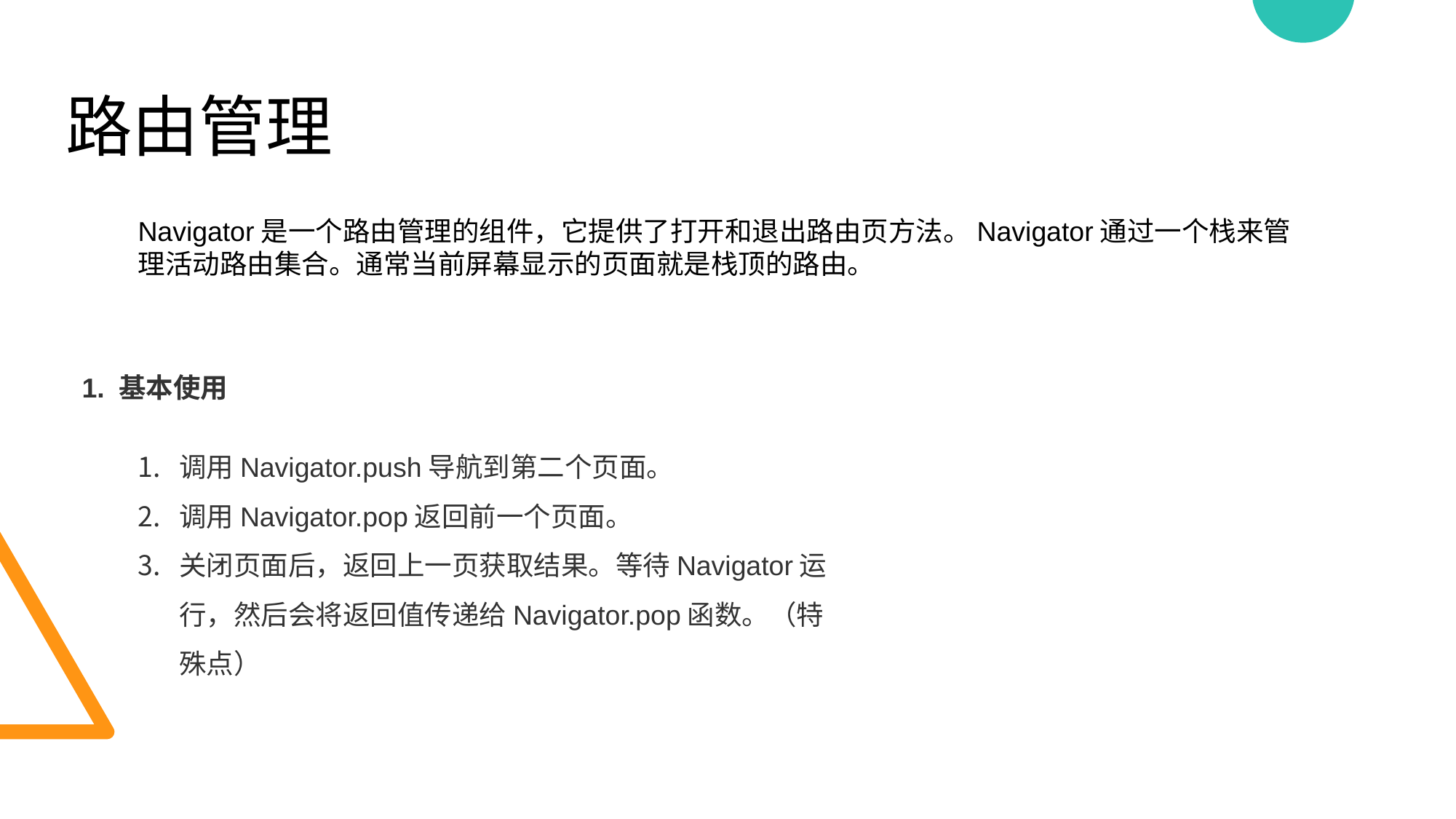

# 路由管理
Navigator是一个路由管理的组件，它提供了打开和退出路由页方法。Navigator通过一个栈来管理活动路由集合。通常当前屏幕显示的页面就是栈顶的路由。
1. 基本使用
调用Navigator.push导航到第二个页面。
调用Navigator.pop返回前一个页面。
关闭页面后，返回上一页获取结果。等待Navigator运行，然后会将返回值传递给Navigator.pop函数。（特殊点）